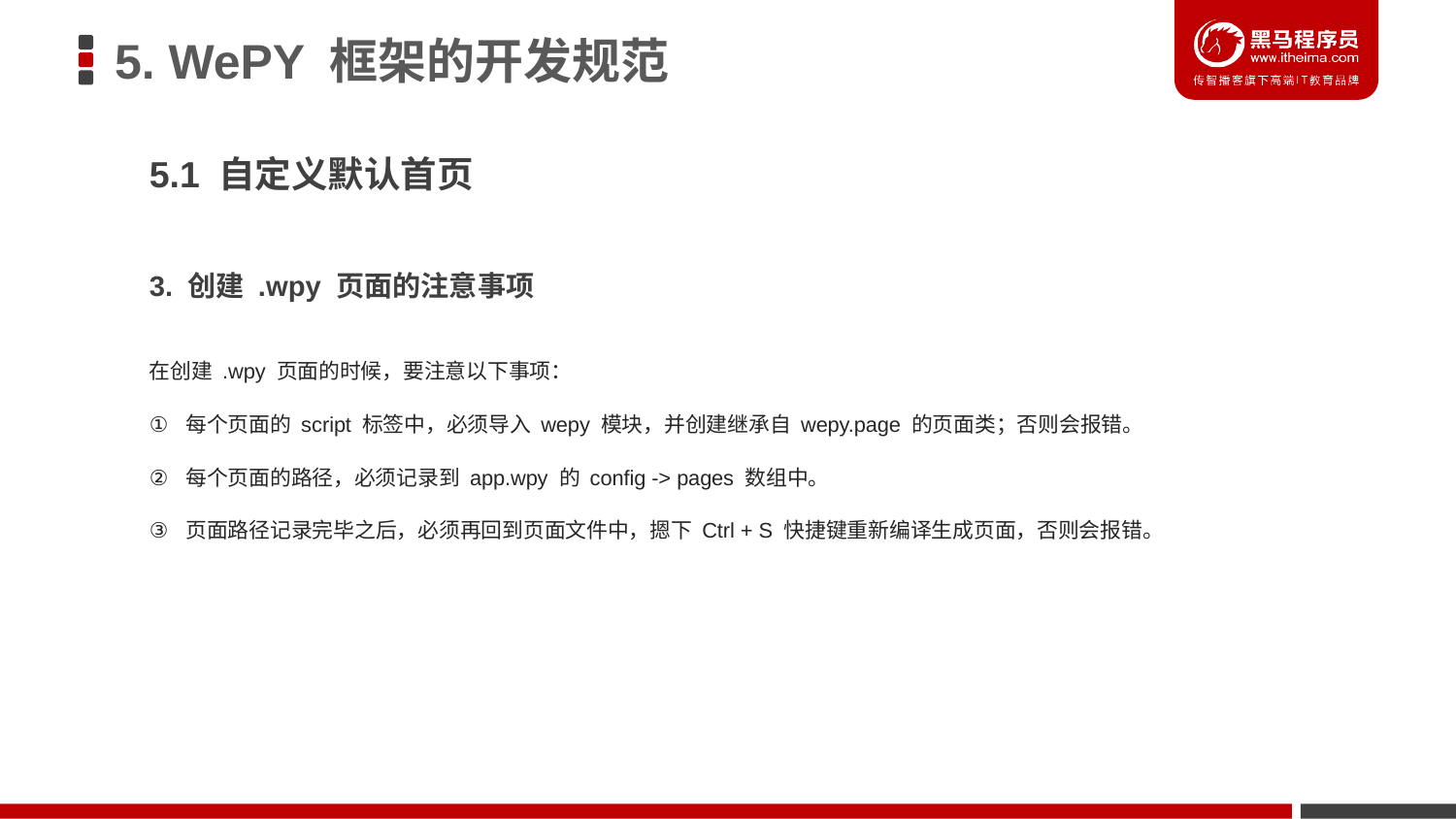

# 5. WePY 框架的开发规范
5.1 自定义默认首页
3. 创建 .wpy 页面的注意事项
在创建 .wpy 页面的时候，要注意以下事项：
每个页面的 script 标签中，必须导入 wepy 模块，并创建继承自 wepy.page 的页面类；否则会报错。
每个页面的路径，必须记录到 app.wpy 的 config -> pages 数组中。
页面路径记录完毕之后，必须再回到页面文件中，摁下 Ctrl + S 快捷键重新编译生成页面，否则会报错。